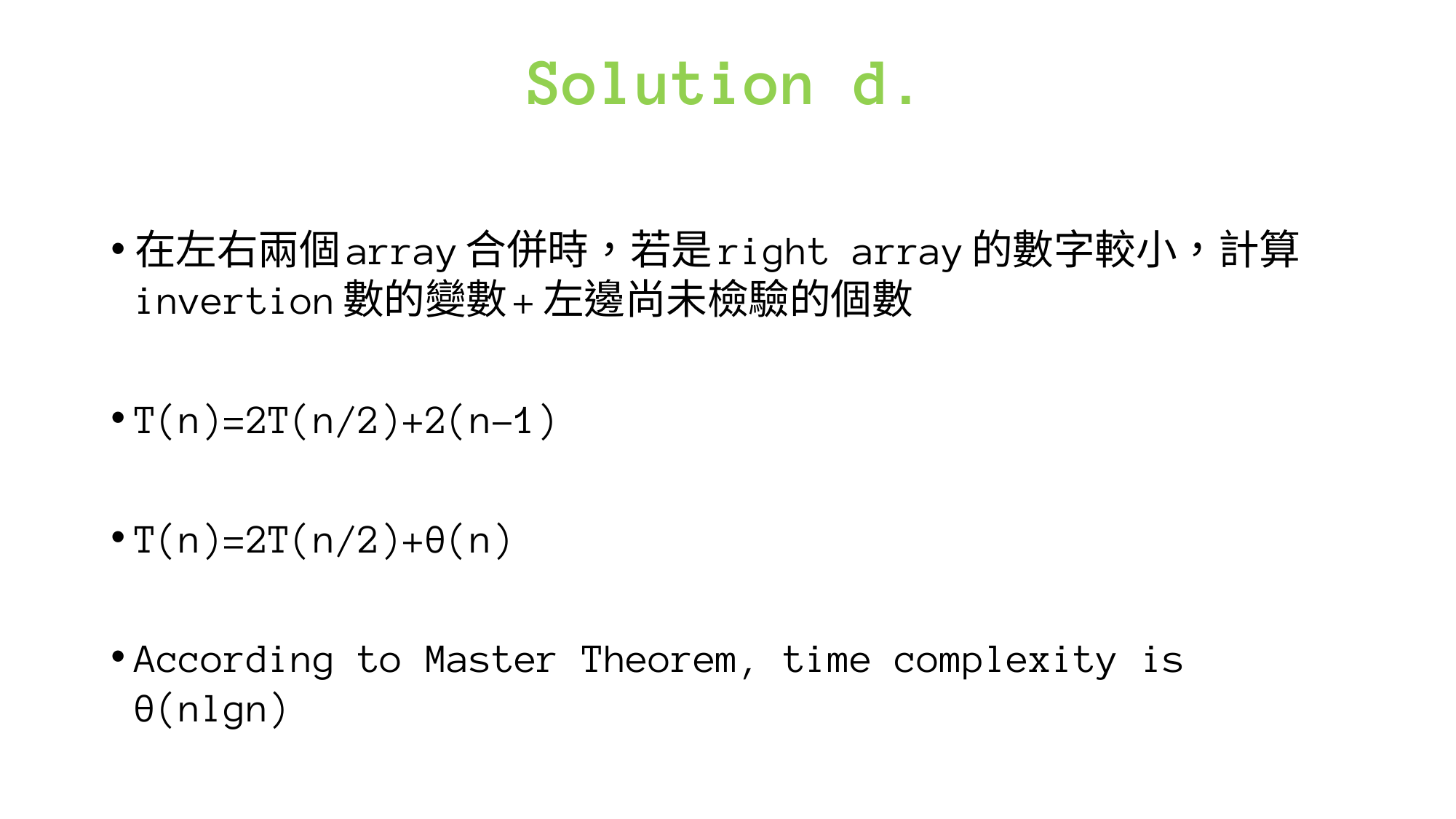

# Solution d.
在左右兩個array合併時，若是right array的數字較小，計算invertion數的變數+左邊尚未檢驗的個數

T(n)=2T(n/2)+2(n-1)

T(n)=2T(n/2)+θ(n)

According to Master Theorem, time complexity is θ(nlgn)